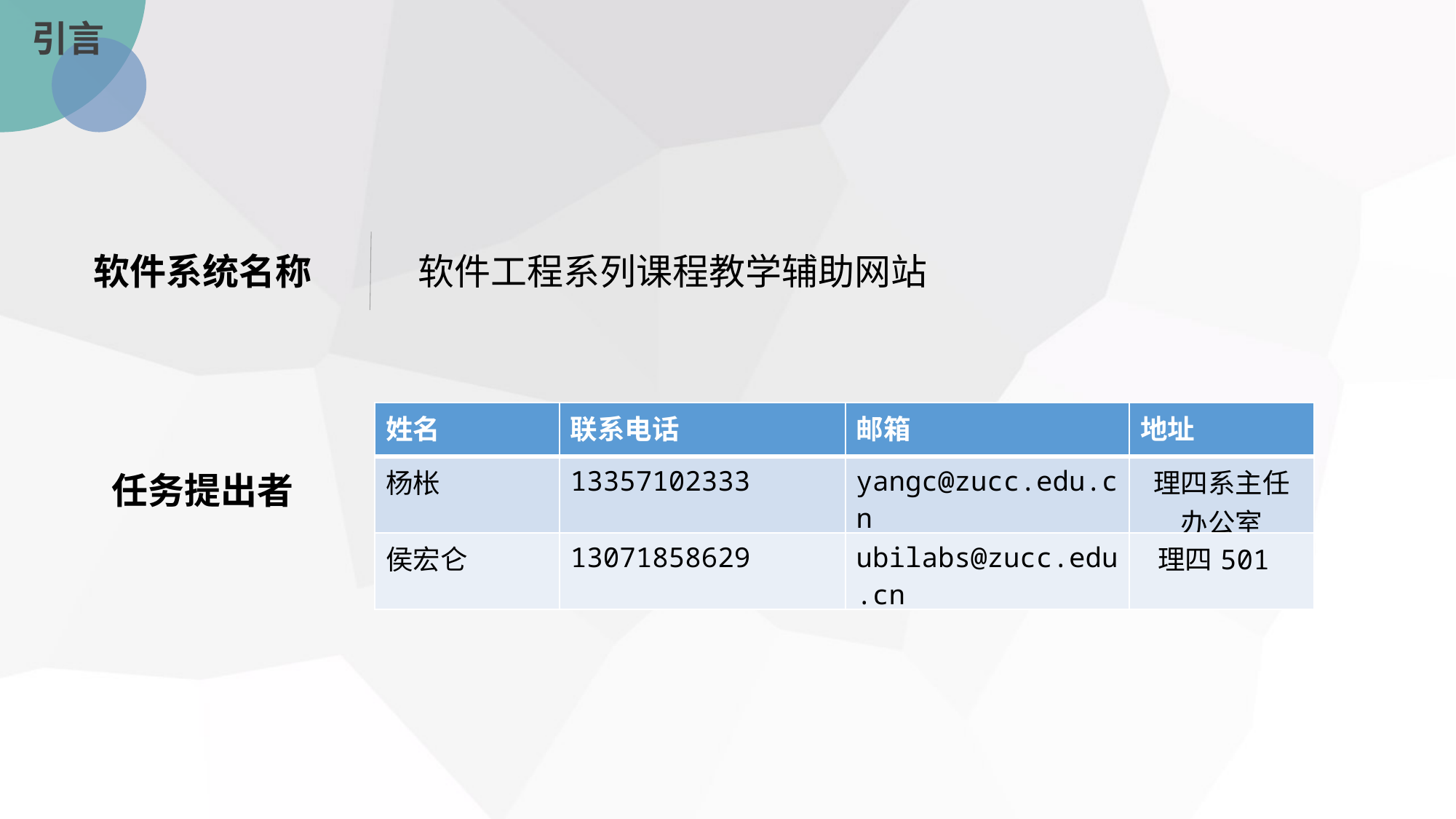

引言

软件工程系列课程教学辅助网站
软件系统名称
| 姓名 | 联系电话 | 邮箱 | 地址 |
| --- | --- | --- | --- |
| 杨枨 | 13357102333 | yangc@zucc.edu.cn | 理四系主任办公室 |
| 侯宏仑 | 13071858629 | ubilabs@zucc.edu.cn | 理四501 |
任务提出者